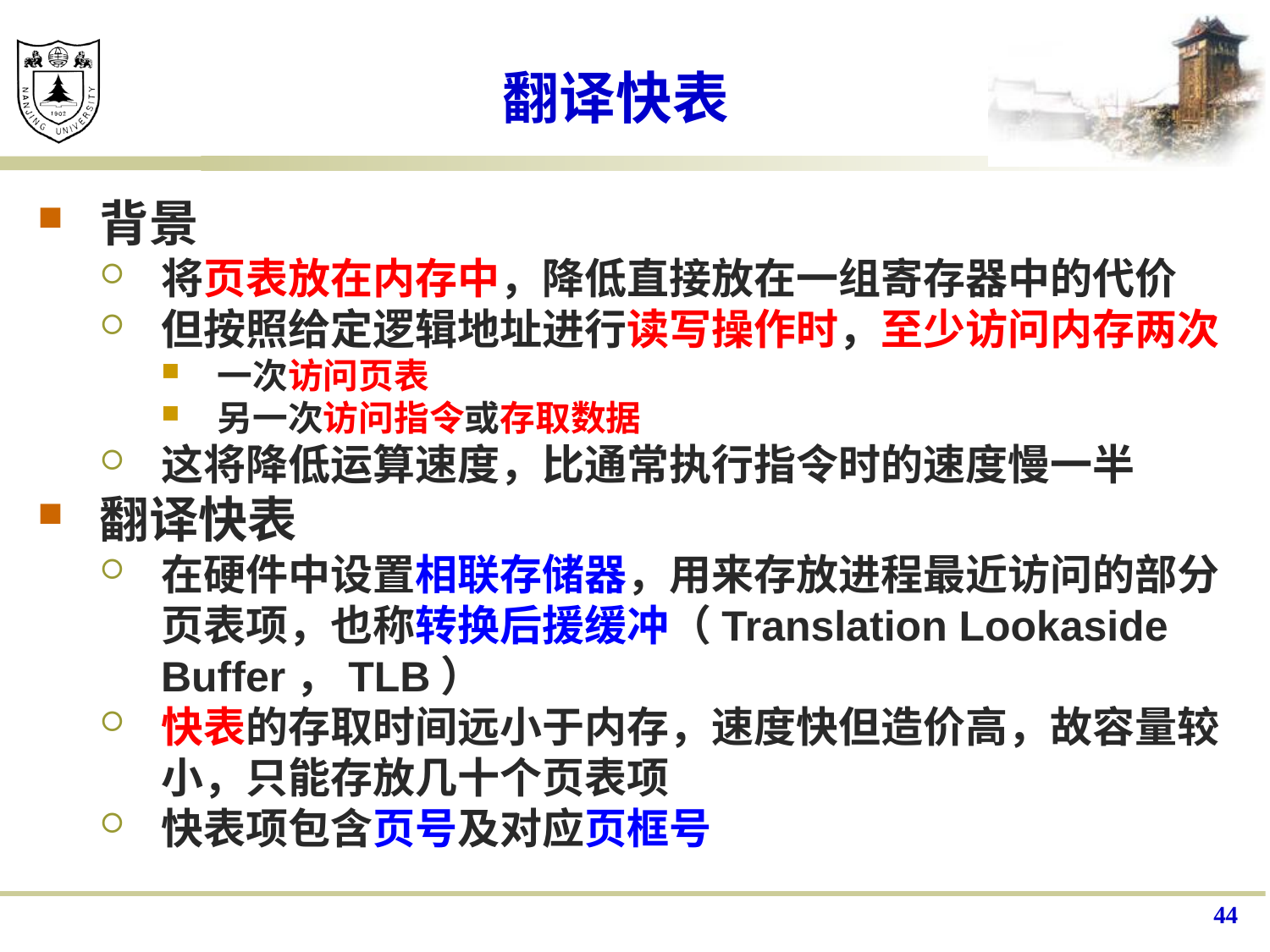

# 翻译快表
背景
将页表放在内存中，降低直接放在一组寄存器中的代价
但按照给定逻辑地址进行读写操作时，至少访问内存两次
一次访问页表
另一次访问指令或存取数据
这将降低运算速度，比通常执行指令时的速度慢一半
翻译快表
在硬件中设置相联存储器，用来存放进程最近访问的部分页表项，也称转换后援缓冲（Translation Lookaside Buffer，TLB）
快表的存取时间远小于内存，速度快但造价高，故容量较小，只能存放几十个页表项
快表项包含页号及对应页框号

44